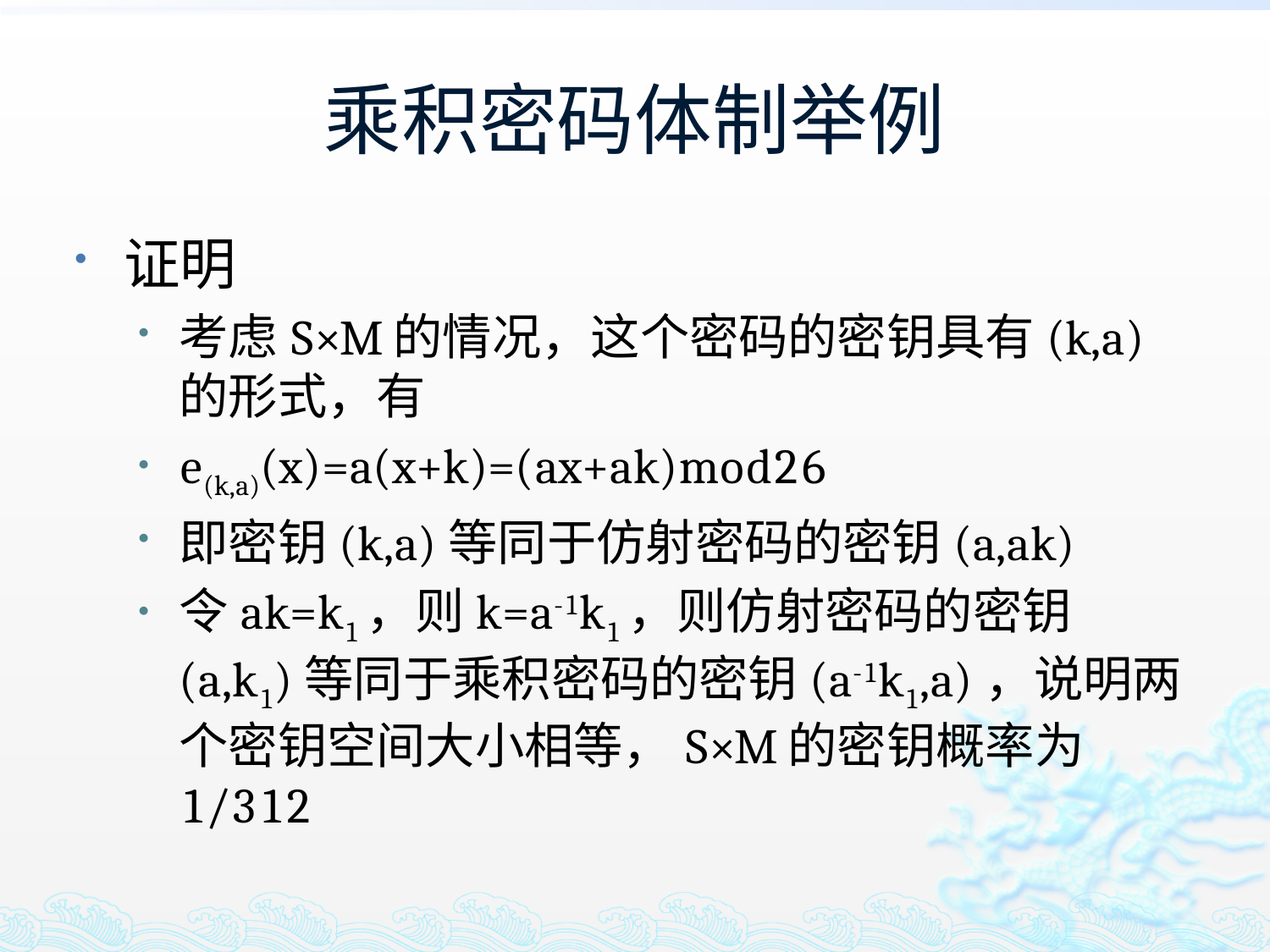

# 乘积密码体制举例
证明
考虑S×M的情况，这个密码的密钥具有(k,a)的形式，有
e(k,a)(x)=a(x+k)=(ax+ak)mod26
即密钥(k,a)等同于仿射密码的密钥(a,ak)
令ak=k1，则k=a-1k1，则仿射密码的密钥(a,k1)等同于乘积密码的密钥(a-1k1,a)，说明两个密钥空间大小相等，S×M的密钥概率为1/312